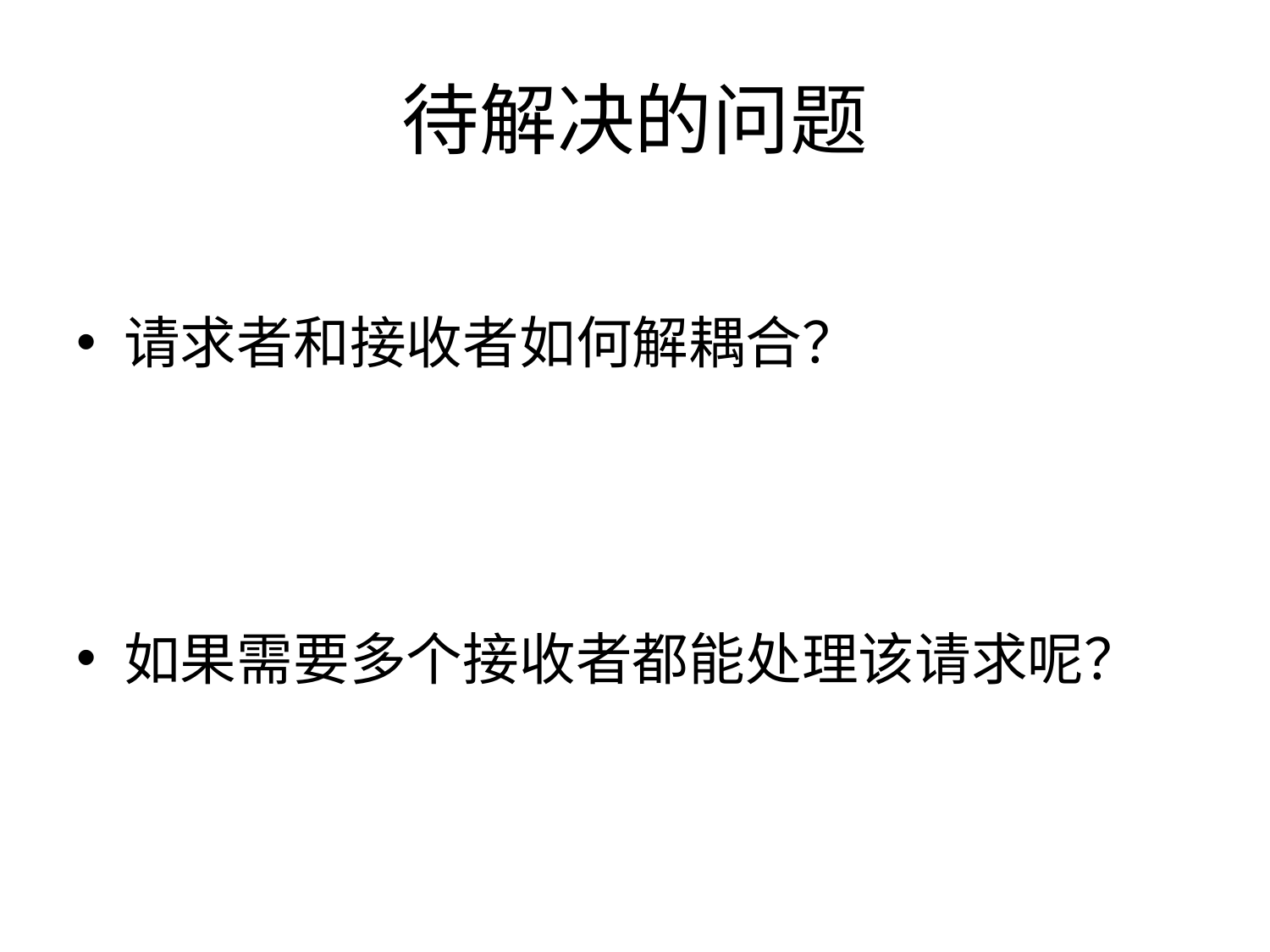

# 待解决的问题

请求者和接收者如何解耦合？

如果需要多个接收者都能处理该请求呢？